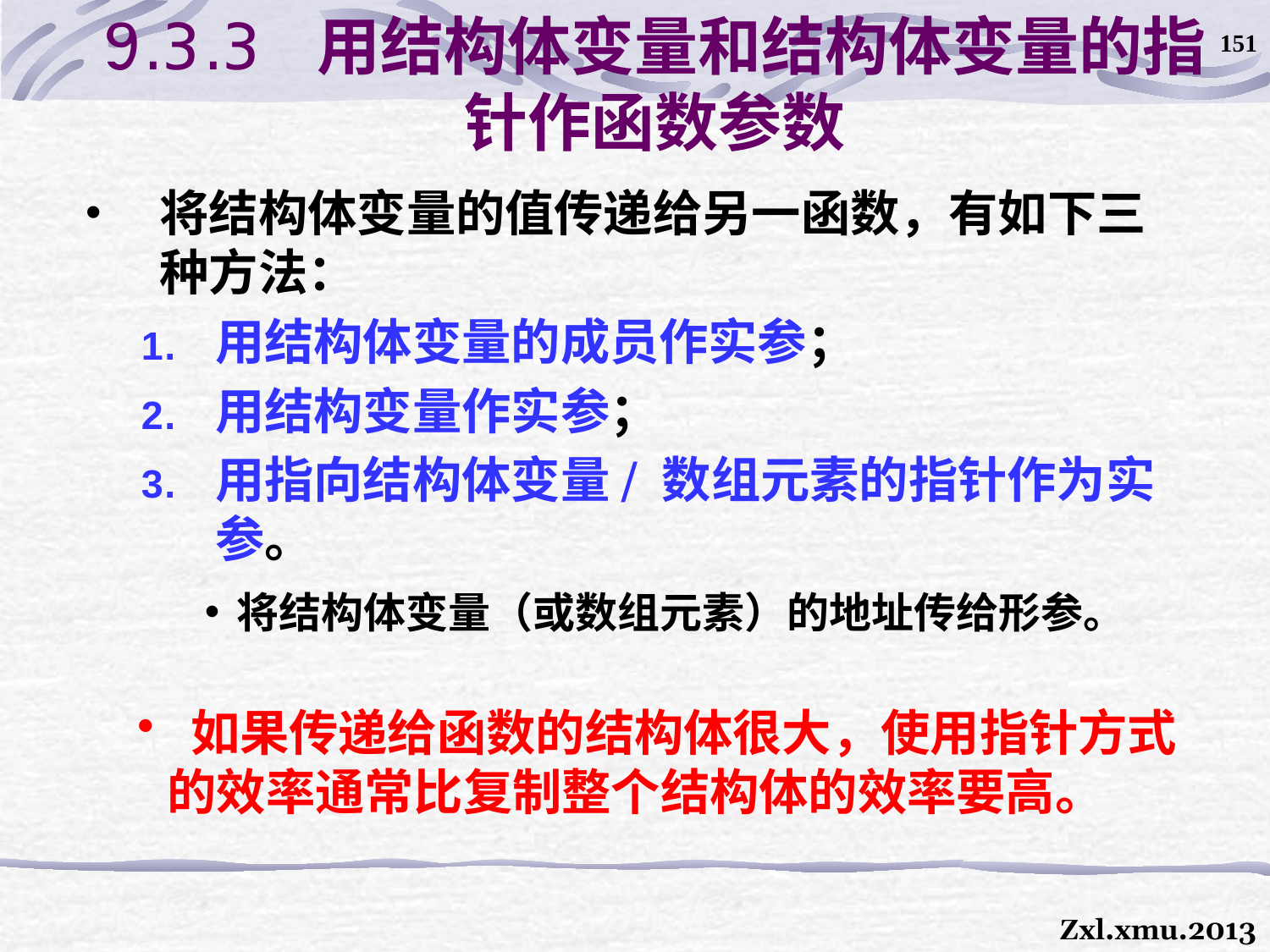

151
# 9.3.3  用结构体变量和结构体变量的指针作函数参数
将结构体变量的值传递给另一函数，有如下三种方法：
用结构体变量的成员作实参；
用结构变量作实参；
用指向结构体变量/数组元素的指针作为实参。
将结构体变量（或数组元素）的地址传给形参。
 如果传递给函数的结构体很大，使用指针方式的效率通常比复制整个结构体的效率要高。